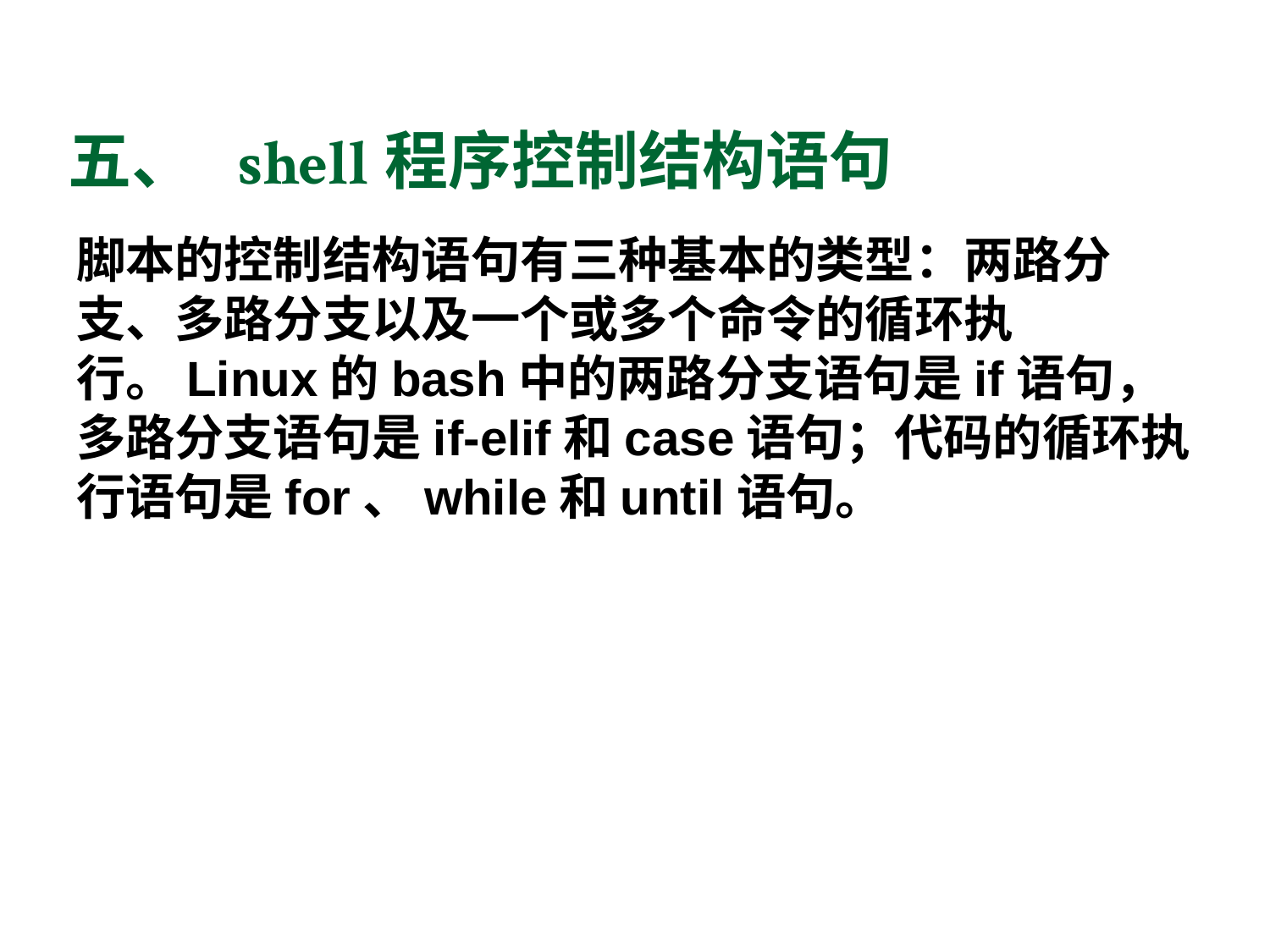

# 五、  shell程序控制结构语句
脚本的控制结构语句有三种基本的类型：两路分支、多路分支以及一个或多个命令的循环执行。Linux的bash中的两路分支语句是if语句，多路分支语句是if-elif和case语句；代码的循环执行语句是for、while和until语句。